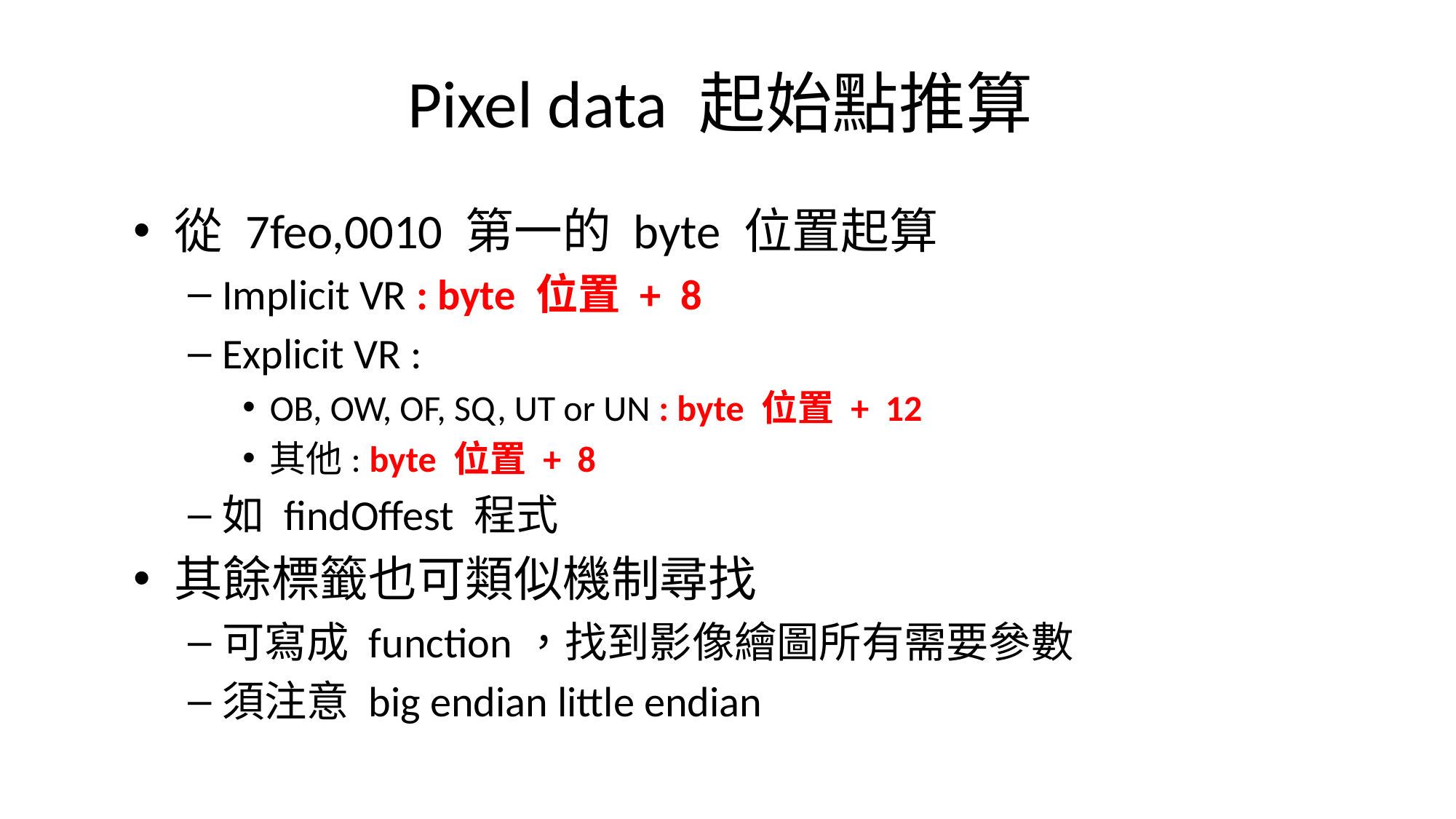

# Pixel data 起始點推算
從 7feo,0010 第一的 byte 位置起算
Implicit VR : byte 位置 +  8
Explicit VR :
OB, OW, OF, SQ, UT or UN : byte 位置 +  12
其他: byte 位置 +  8
如 findOffest 程式
其餘標籤也可類似機制尋找
可寫成 function，找到影像繪圖所有需要參數
須注意 big endian little endian